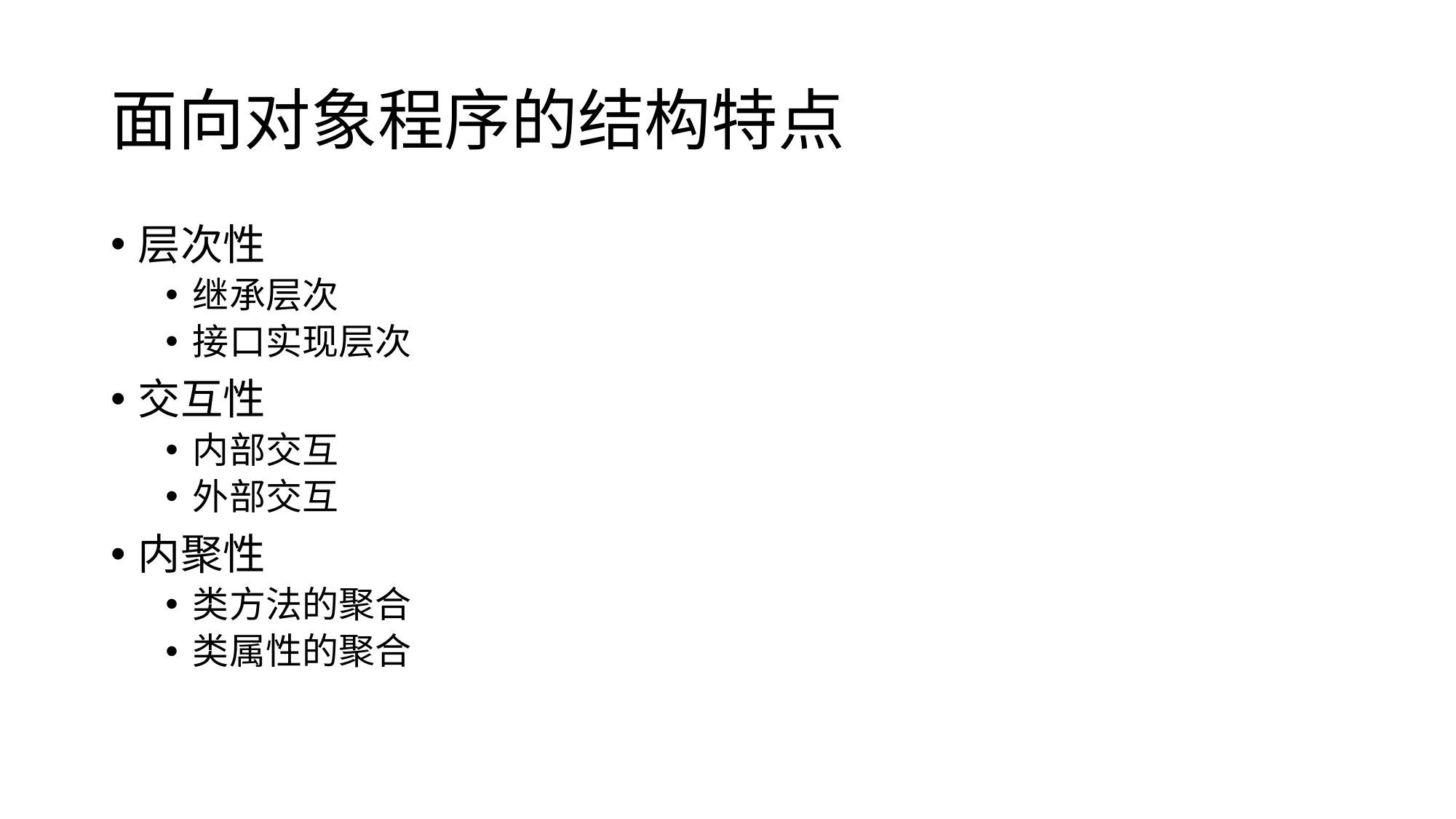

# 面向对象程序的结构特点
层次性
继承层次
接口实现层次
交互性
内部交互
外部交互
内聚性
类方法的聚合
类属性的聚合
4